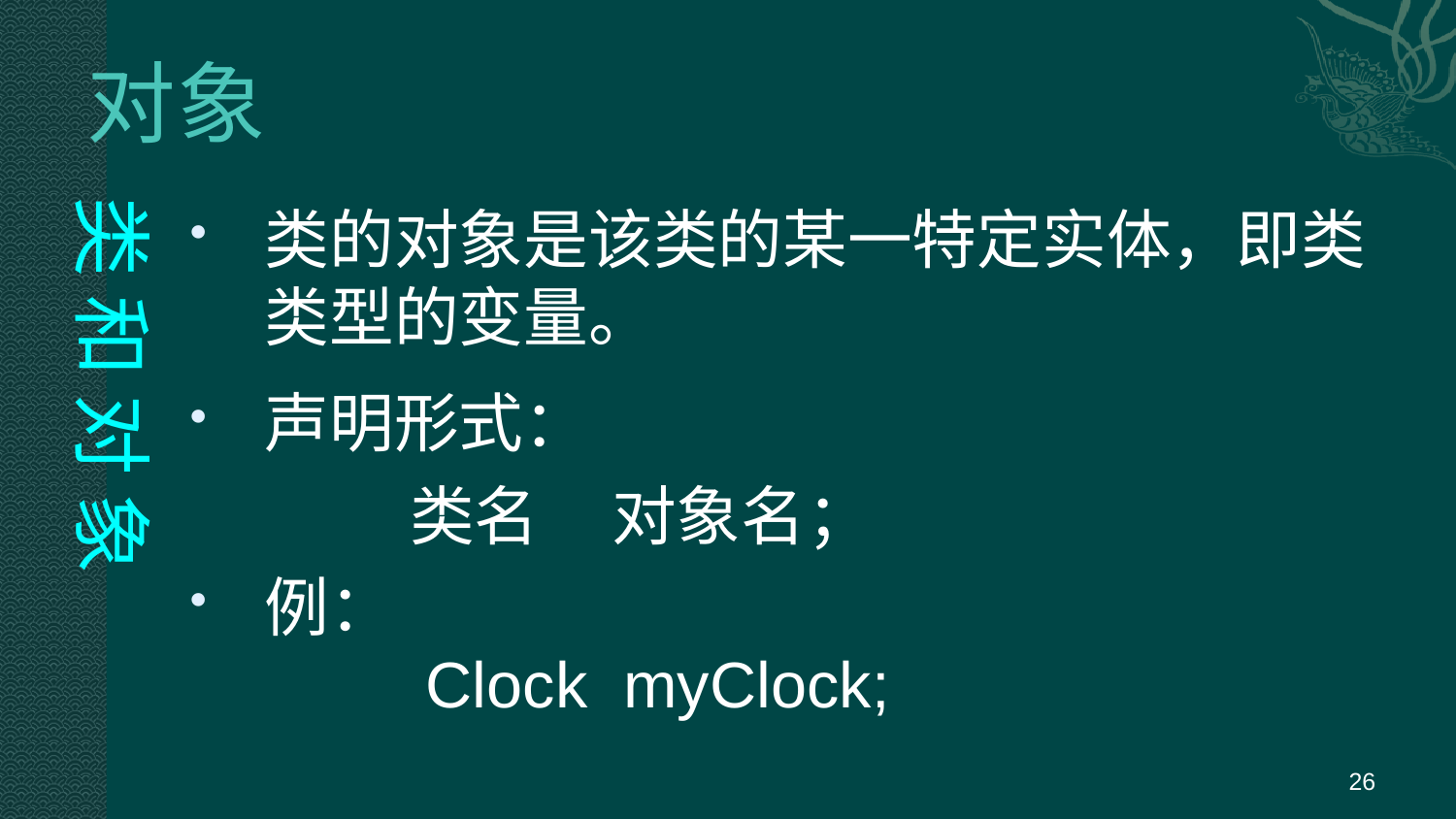

# 对象
类 和 对 象
类的对象是该类的某一特定实体，即类类型的变量。
声明形式：
          类名     对象名；
例：
          Clock  myClock;
26